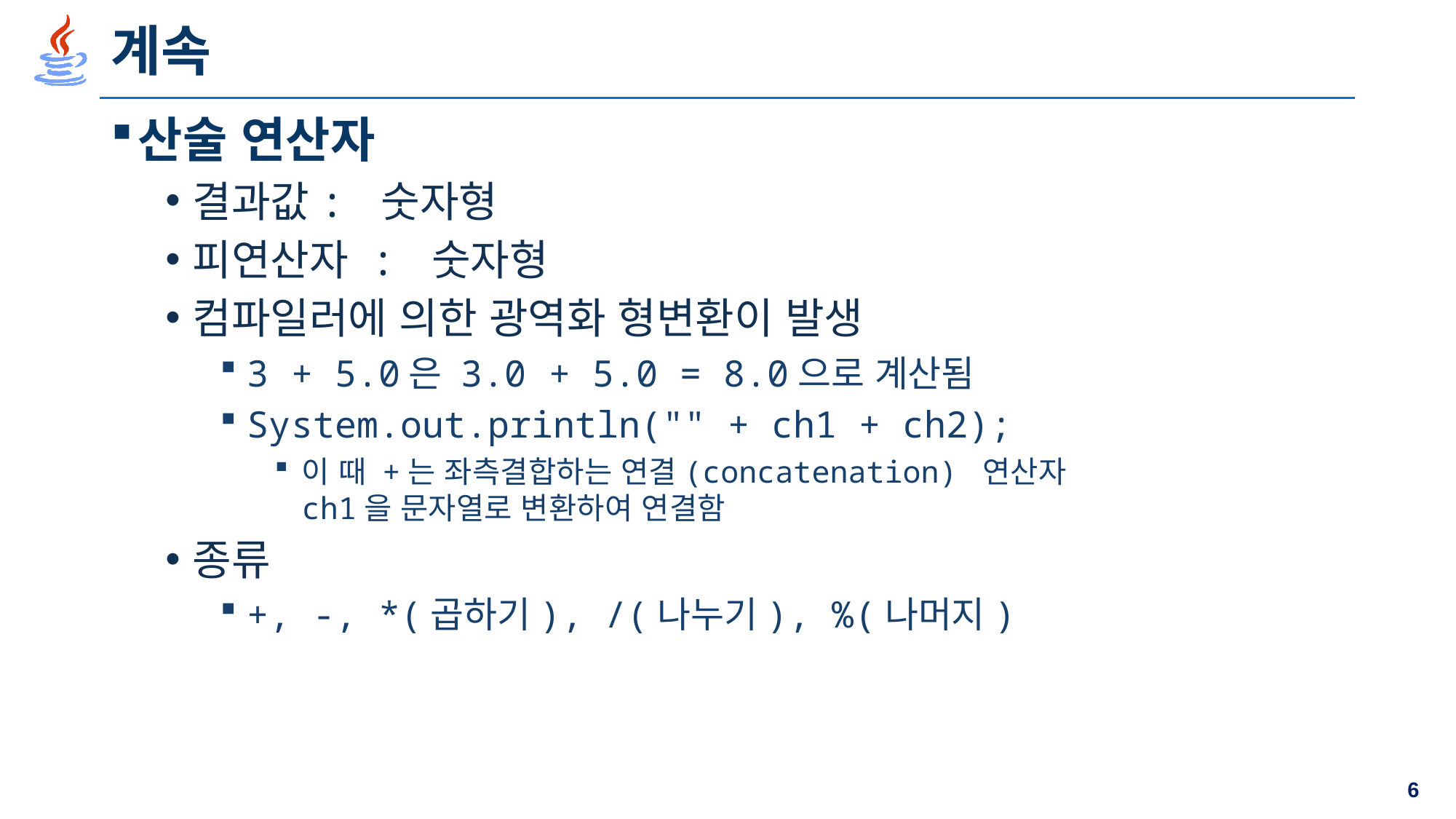

# 계속
산술 연산자
결과값: 숫자형
피연산자 : 숫자형
컴파일러에 의한 광역화 형변환이 발생
3 + 5.0은 3.0 + 5.0 = 8.0으로 계산됨
System.out.println("" + ch1 + ch2);
이 때 +는 좌측결합하는 연결(concatenation) 연산자
ch1을 문자열로 변환하여 연결함
종류
+, -, *(곱하기), /(나누기), %(나머지)
6